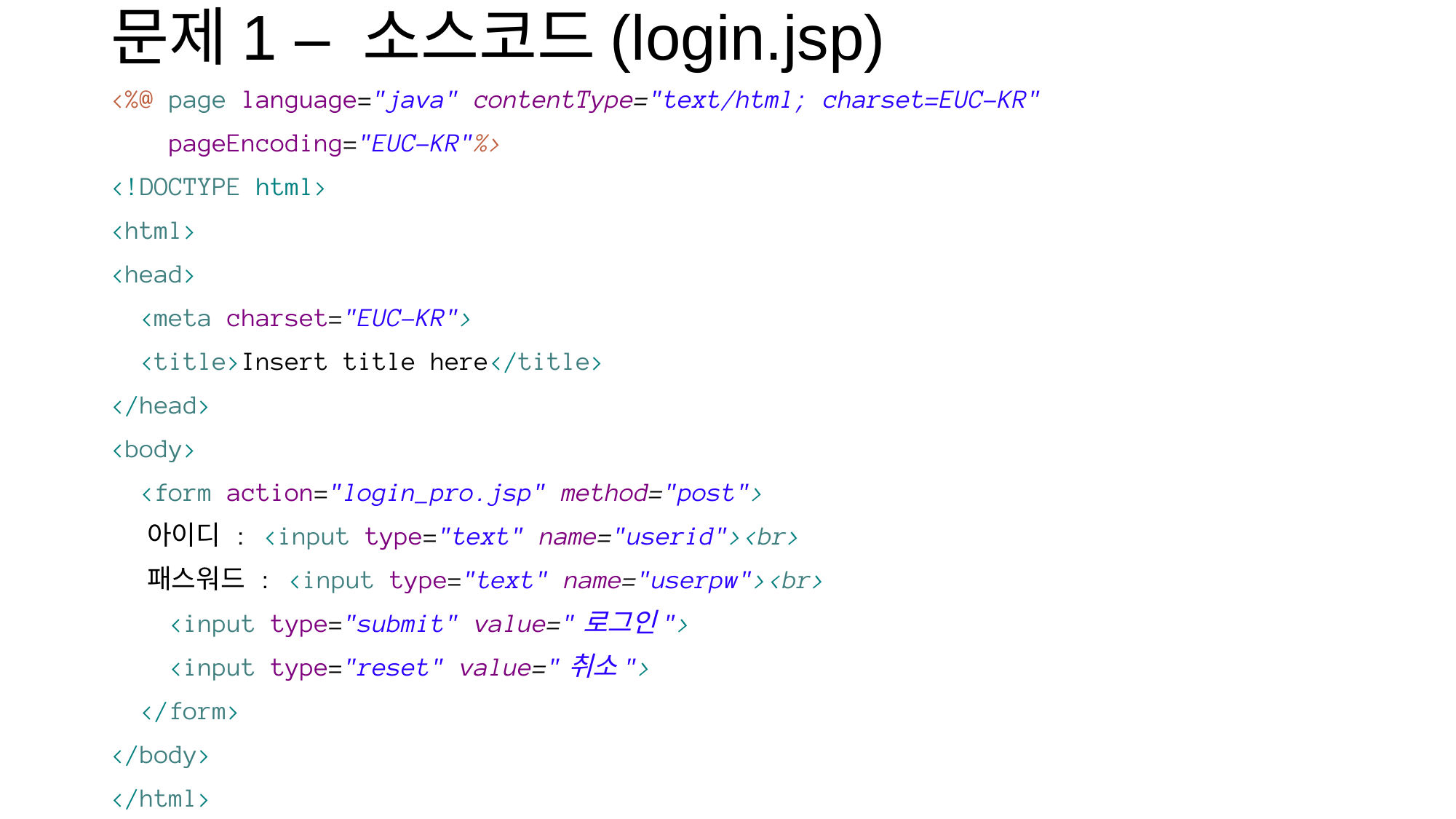

# 문제1 – 소스코드(login.jsp)
<%@ page language="java" contentType="text/html; charset=EUC-KR"
    pageEncoding="EUC-KR"%>
<!DOCTYPE html>
<html>
<head>
  <meta charset="EUC-KR">
  <title>Insert title here</title>
</head>
<body>
  <form action="login_pro.jsp" method="post">
    아이디 : <input type="text" name="userid"><br>
    패스워드 : <input type="text" name="userpw"><br>
    <input type="submit" value="로그인">
    <input type="reset" value="취소">
  </form>
</body>
</html>